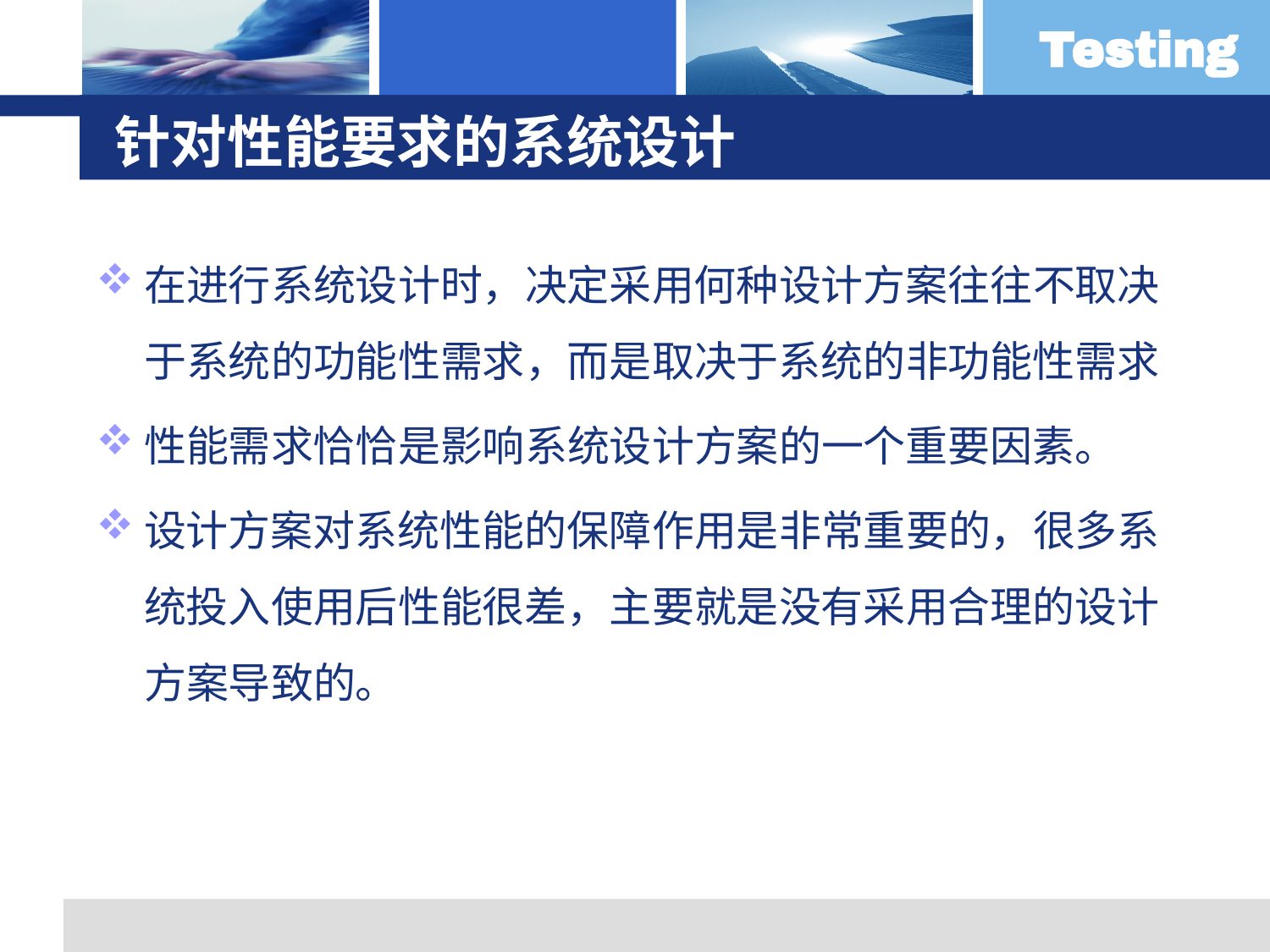

# 针对性能要求的系统设计
在进行系统设计时，决定采用何种设计方案往往不取决于系统的功能性需求，而是取决于系统的非功能性需求
性能需求恰恰是影响系统设计方案的一个重要因素。
设计方案对系统性能的保障作用是非常重要的，很多系统投入使用后性能很差，主要就是没有采用合理的设计方案导致的。